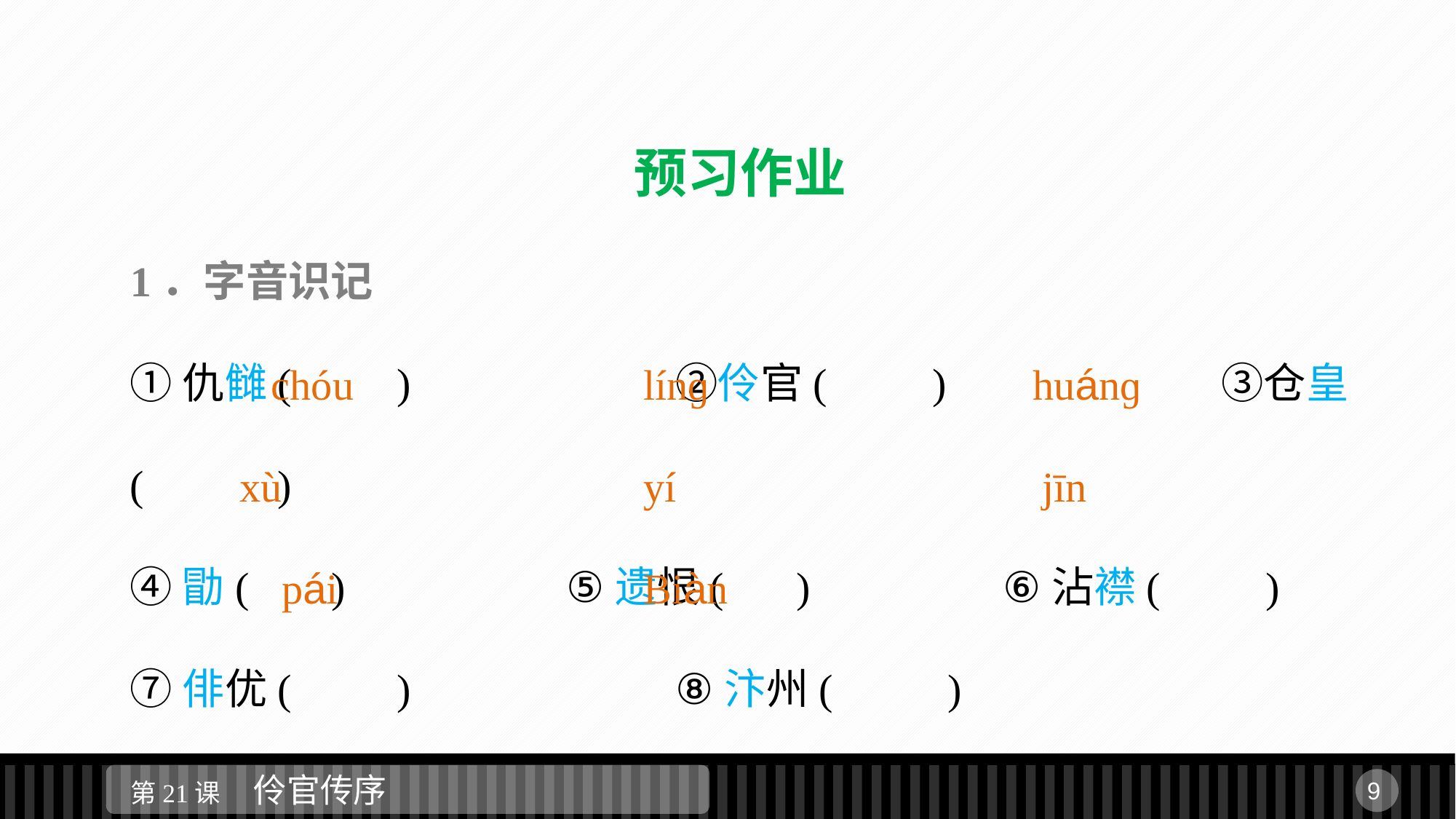

预习作业
1．字音识记
①仇雠(　　)　　		②伶官(　　)　　		③仓皇(　   　)
④勖(　  )      			⑤遗恨(　 )    		⑥沾襟(　　)
⑦俳优(　　)    			⑧汴州(　　 )
   chóu　		       línɡ　			  huánɡ
xù　		       yí　			   jīn
    pái　		       Biàn